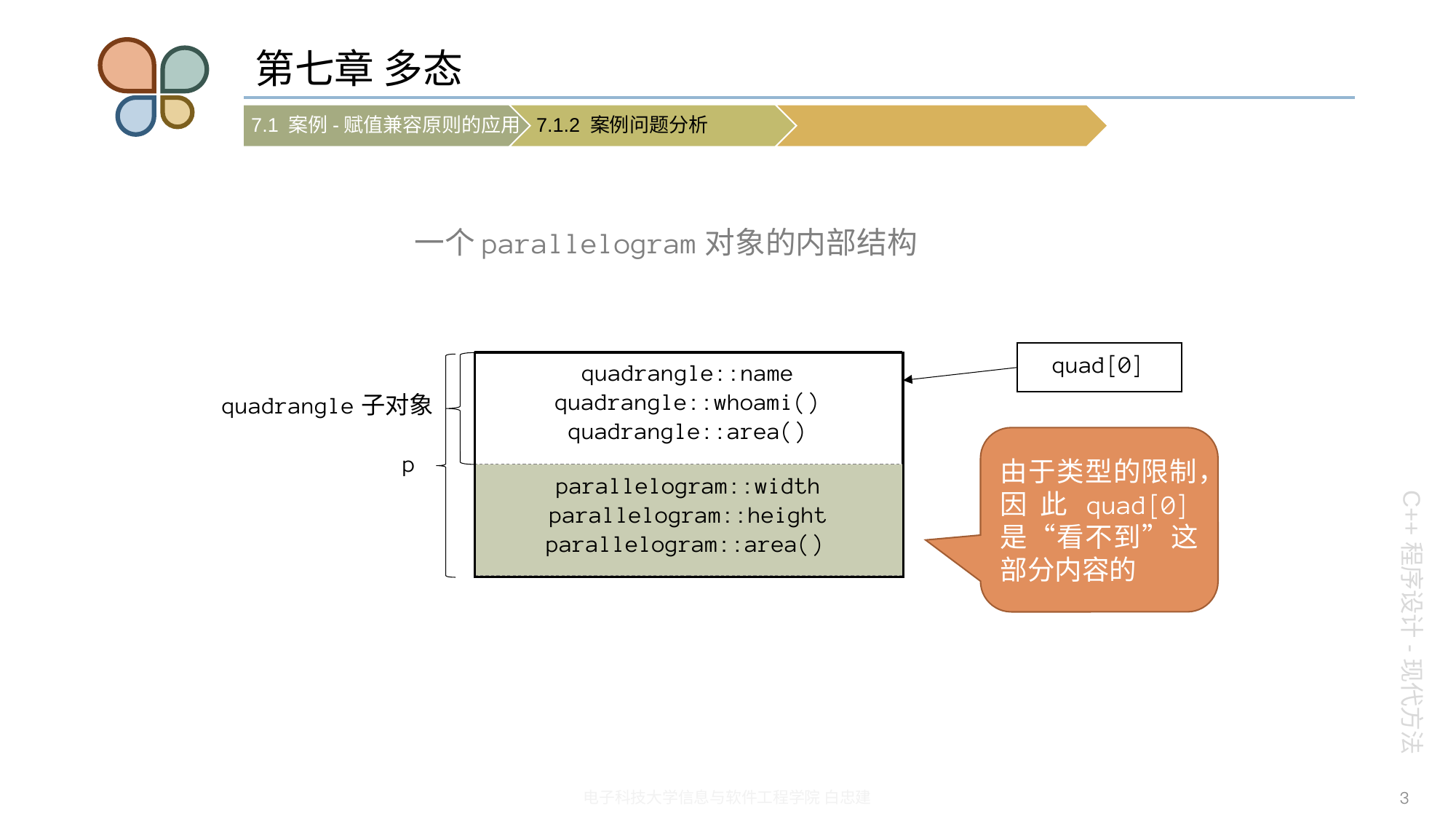

# 第七章 多态
7.1 案例-赋值兼容原则的应用
7.1.2 案例问题分析

一个parallelogram对象的内部结构

quad[0]

quadrangle::name
quadrangle::whoami()
quadrangle::area()

quadrangle子对象

由于类型的限制，因此quad[0]是“看不到”这部分内容的
p

parallelogram::width
parallelogram::height
parallelogram::area()

3